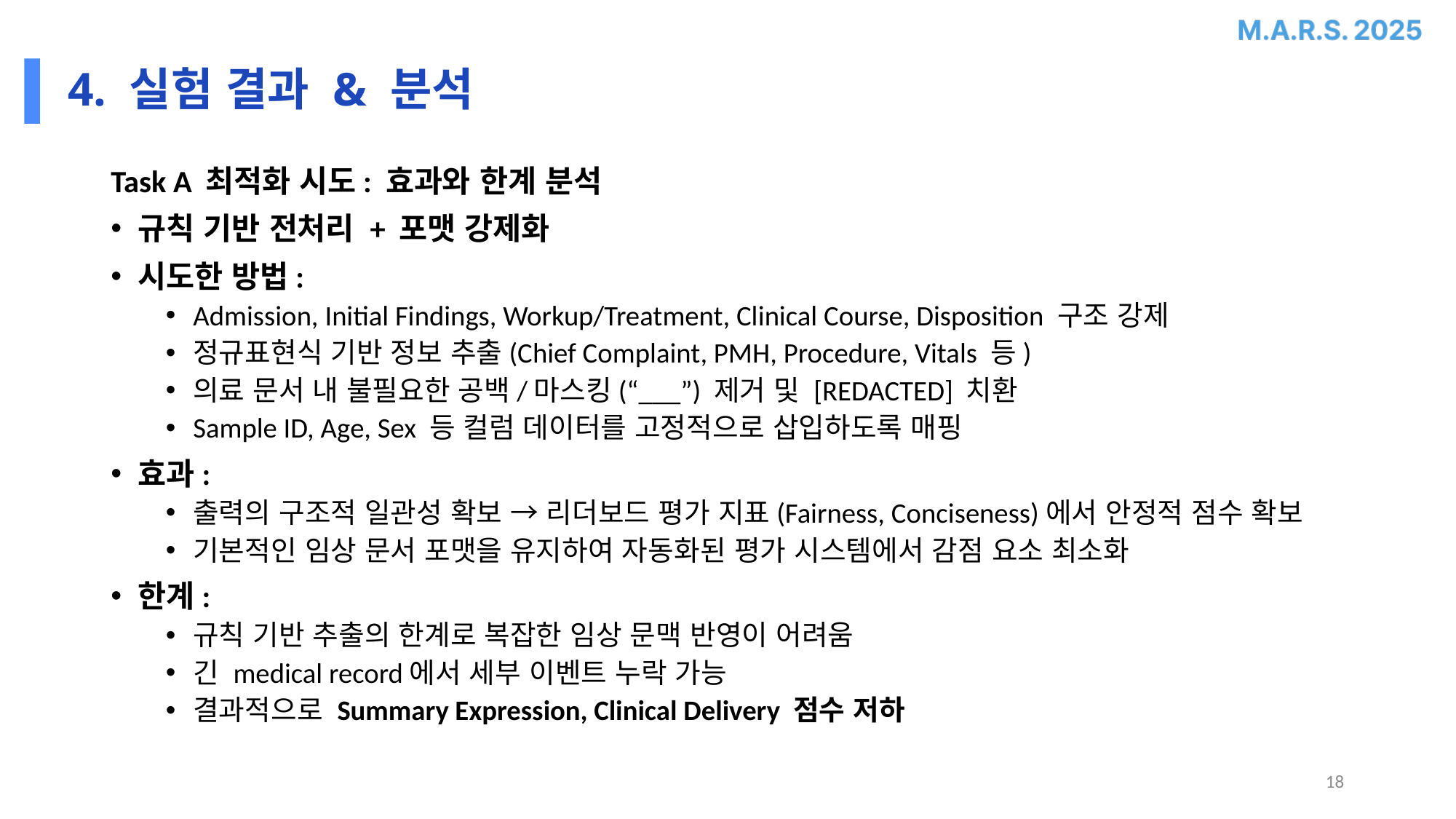

# 4. 실험 결과 & 분석
Task A 최적화 시도: 효과와 한계 분석
규칙 기반 전처리 + 포맷 강제화
시도한 방법:
Admission, Initial Findings, Workup/Treatment, Clinical Course, Disposition 구조 강제
정규표현식 기반 정보 추출(Chief Complaint, PMH, Procedure, Vitals 등)
의료 문서 내 불필요한 공백/마스킹(“___”) 제거 및 [REDACTED] 치환
Sample ID, Age, Sex 등 컬럼 데이터를 고정적으로 삽입하도록 매핑
효과:
출력의 구조적 일관성 확보 → 리더보드 평가 지표(Fairness, Conciseness)에서 안정적 점수 확보
기본적인 임상 문서 포맷을 유지하여 자동화된 평가 시스템에서 감점 요소 최소화
한계:
규칙 기반 추출의 한계로 복잡한 임상 문맥 반영이 어려움
긴 medical record에서 세부 이벤트 누락 가능
결과적으로 Summary Expression, Clinical Delivery 점수 저하

18